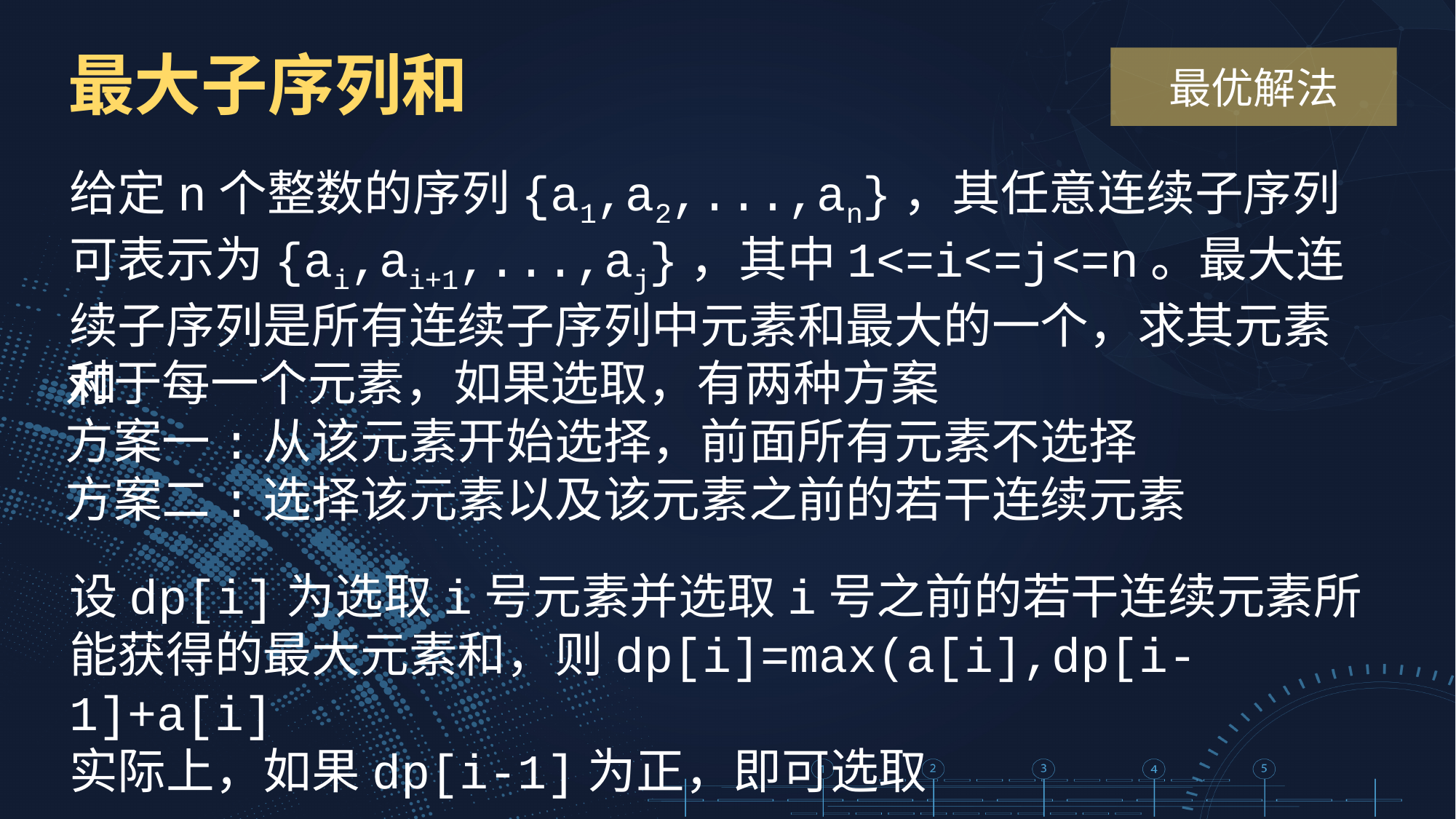

最大子序列和
最优解法
给定n个整数的序列{a1,a2,...,an}，其任意连续子序列可表示为{ai,ai+1,...,aj}，其中1<=i<=j<=n。最大连续子序列是所有连续子序列中元素和最大的一个，求其元素和
对于每一个元素，如果选取，有两种方案
方案一:从该元素开始选择，前面所有元素不选择
方案二:选择该元素以及该元素之前的若干连续元素
设dp[i]为选取i号元素并选取i号之前的若干连续元素所能获得的最大元素和，则dp[i]=max(a[i],dp[i-1]+a[i]
实际上，如果dp[i-1]为正，即可选取